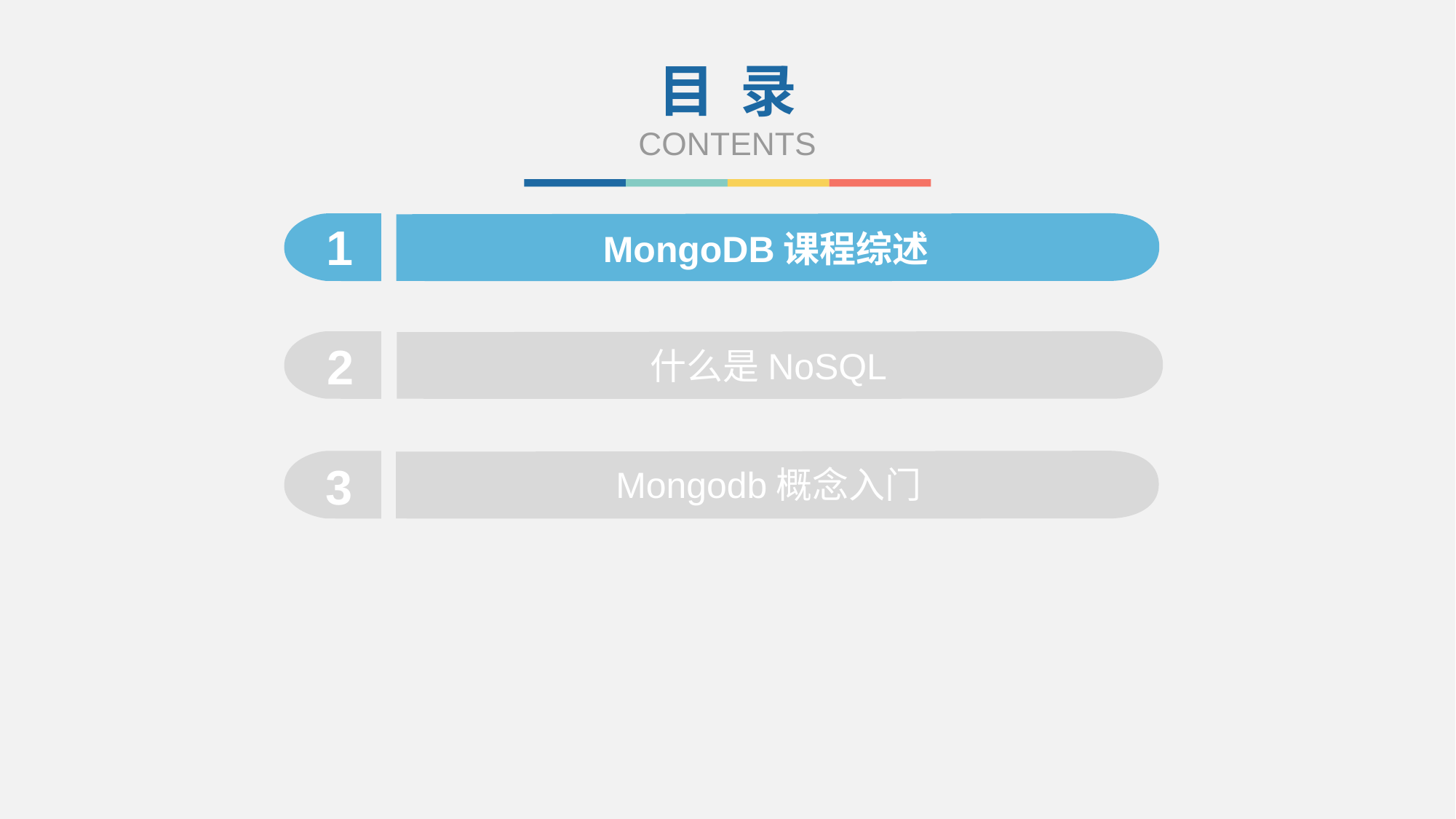

目  录
CONTENTS

1

MongoDB课程综述

2

什么是NoSQL

3

Mongodb概念入门